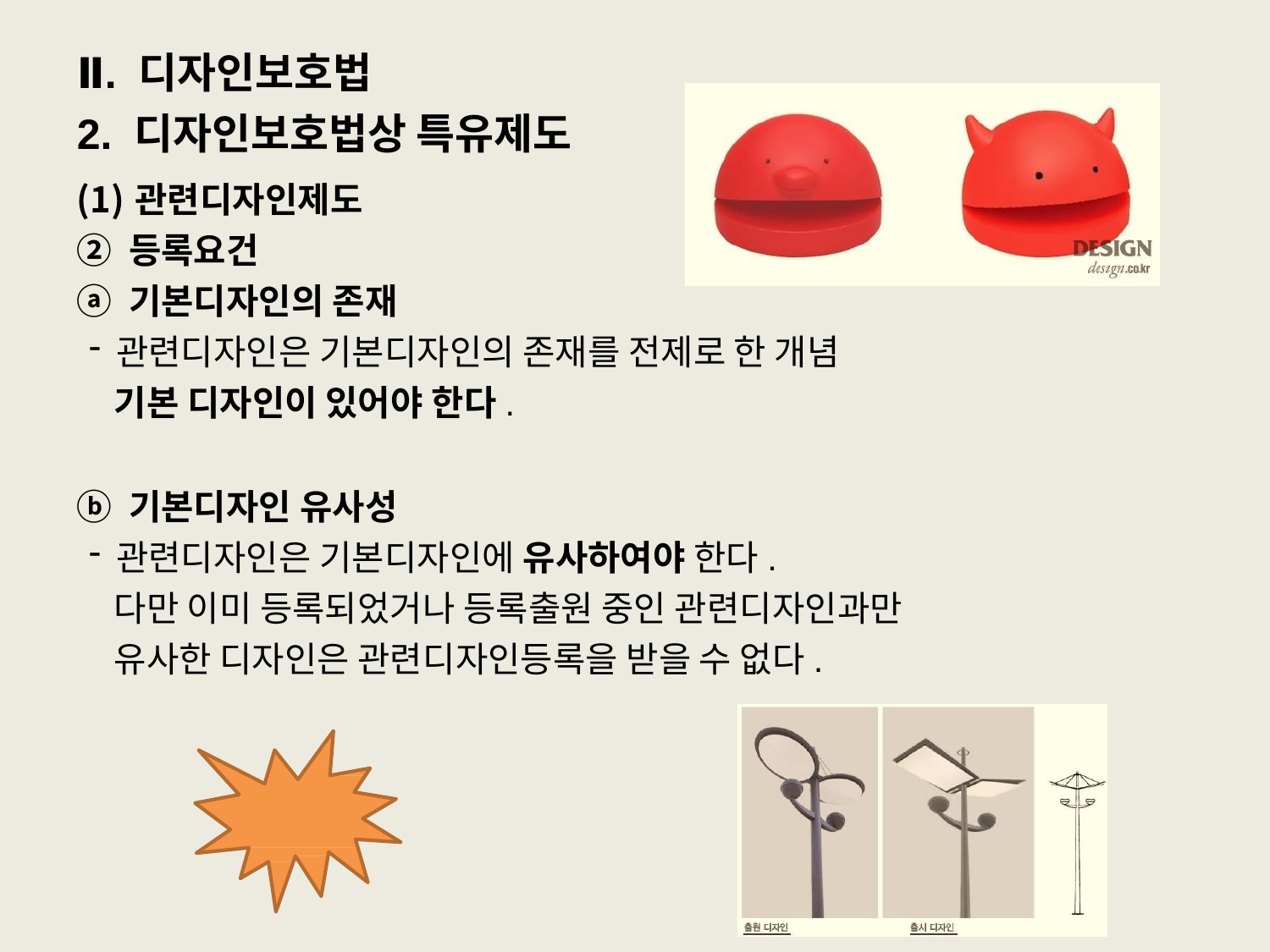

# Ⅱ. 디자인보호법
2. 디자인보호법상 특유제도
관련디자인제도
② 등록요건
ⓐ 기본디자인의 존재
관련디자인은 기본디자인의 존재를 전제로 한 개념
기본 디자인이 있어야 한다.

ⓑ 기본디자인 유사성
관련디자인은 기본디자인에 유사하여야 한다.
다만 이미 등록되었거나 등록출원 중인 관련디자인과만
유사한 디자인은 관련디자인등록을 받을 수 없다.